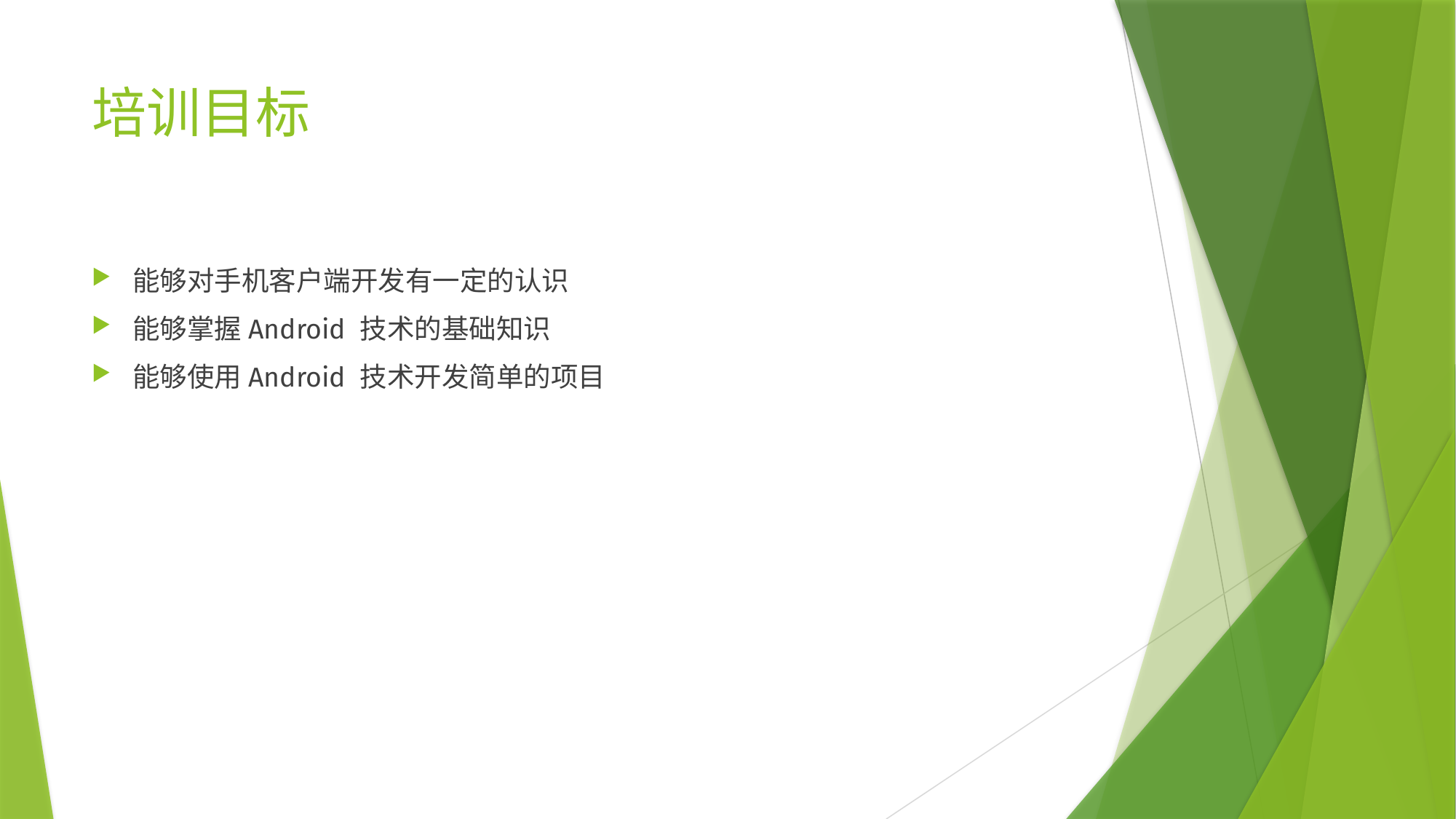

# 培训目标
能够对手机客户端开发有一定的认识
能够掌握Android 技术的基础知识
能够使用Android 技术开发简单的项目